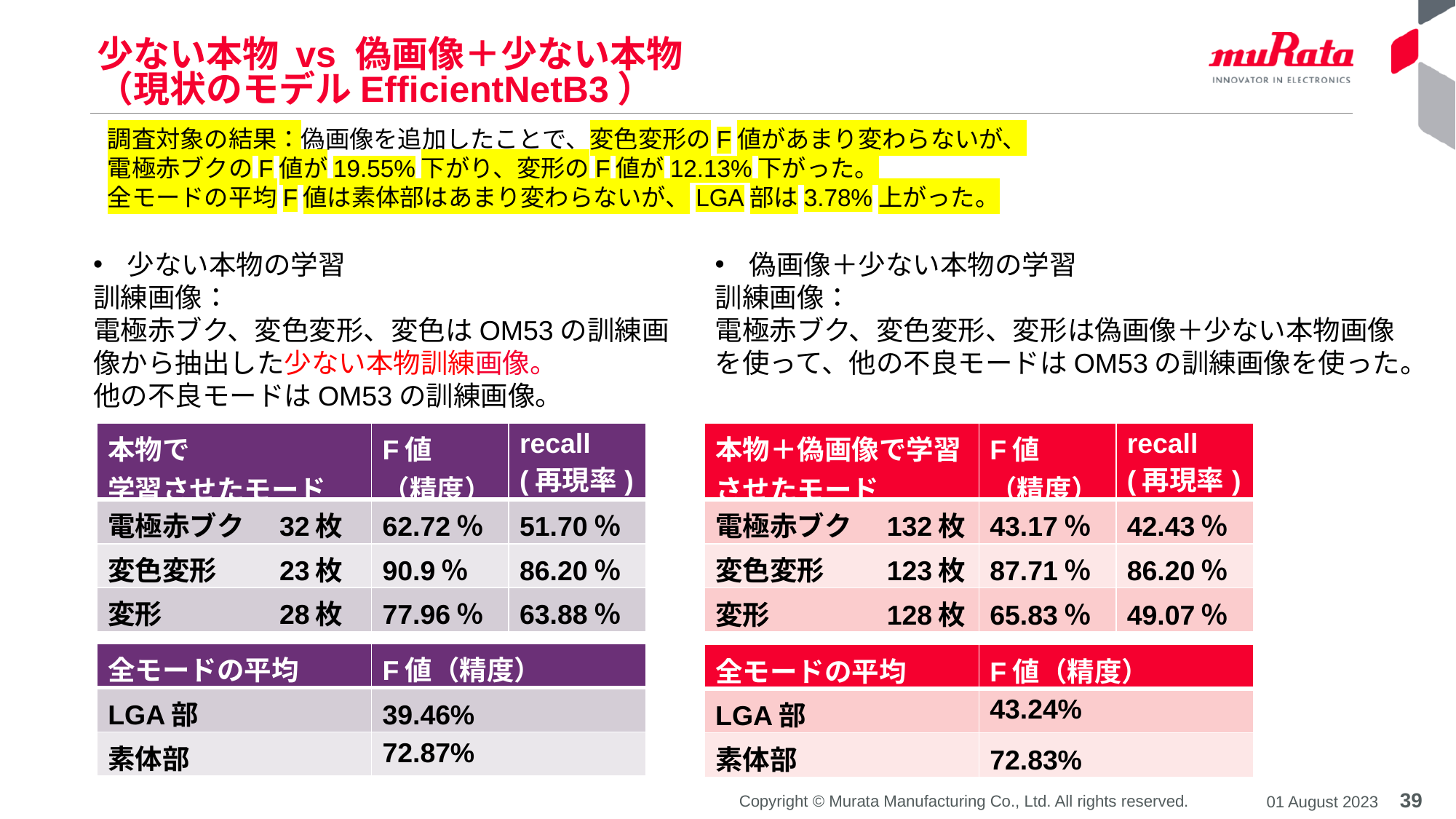

# 少ない本物 vs 偽画像＋少ない本物 （現状のモデルEfficientNetB3）
調査対象の結果：偽画像を追加したことで、変色変形のF値があまり変わらないが、
電極赤ブクのF値が19.55%下がり、変形のF値が12.13%下がった。
全モードの平均F値は素体部はあまり変わらないが、LGA部は3.78%上がった。

少ない本物の学習
訓練画像：
電極赤ブク、変色変形、変色はOM53の訓練画像から抽出した少ない本物訓練画像。
他の不良モードはOM53の訓練画像。

偽画像＋少ない本物の学習
訓練画像：
電極赤ブク、変色変形、変形は偽画像＋少ない本物画像を使って、他の不良モードはOM53の訓練画像を使った。

| 本物で 学習させたモード | F値 （精度） | recall (再現率) |
| --- | --- | --- |
| 電極赤ブク　32枚 | 62.72％ | 51.70％ |
| 変色変形　　23枚 | 90.9％ | 86.20％ |
| 変形　　　　28枚 | 77.96％ | 63.88％ |
| 本物＋偽画像で学習させたモード | F値 （精度） | recall (再現率) |
| --- | --- | --- |
| 電極赤ブク　132枚 | 43.17％ | 42.43％ |
| 変色変形　　123枚 | 87.71％ | 86.20％ |
| 変形　　　　128枚 | 65.83％ | 49.07％ |
| 全モードの平均 | F値（精度） |
| --- | --- |
| LGA部 | 39.46% |
| 素体部 | 72.87% |
| 全モードの平均 | F値（精度） |
| --- | --- |
| LGA部 | 43.24% |
| 素体部 | 72.83% |